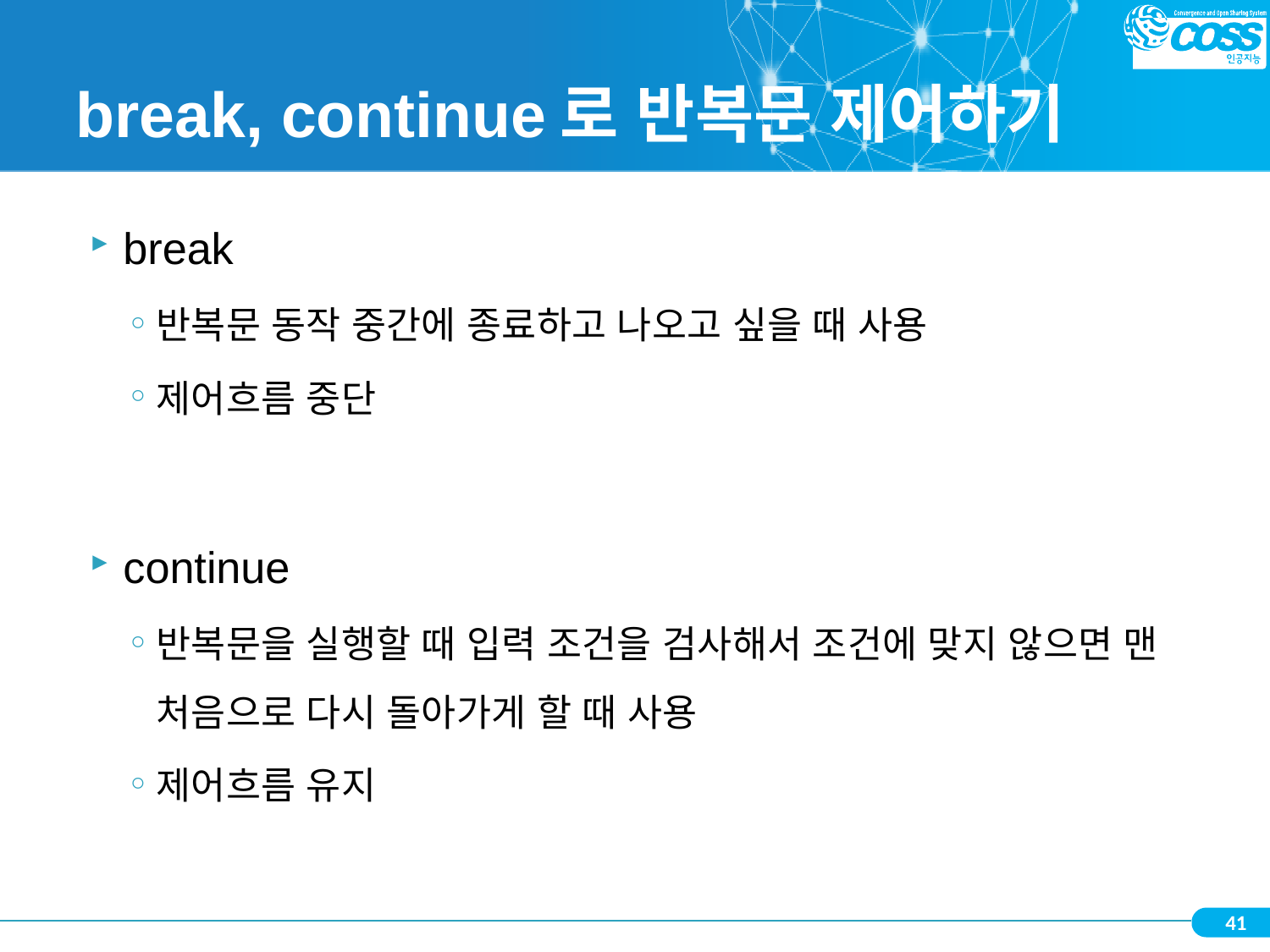

# break, continue로 반복문 제어하기
break
반복문 동작 중간에 종료하고 나오고 싶을 때 사용
제어흐름 중단

continue
반복문을 실행할 때 입력 조건을 검사해서 조건에 맞지 않으면 맨 처음으로 다시 돌아가게 할 때 사용
제어흐름 유지